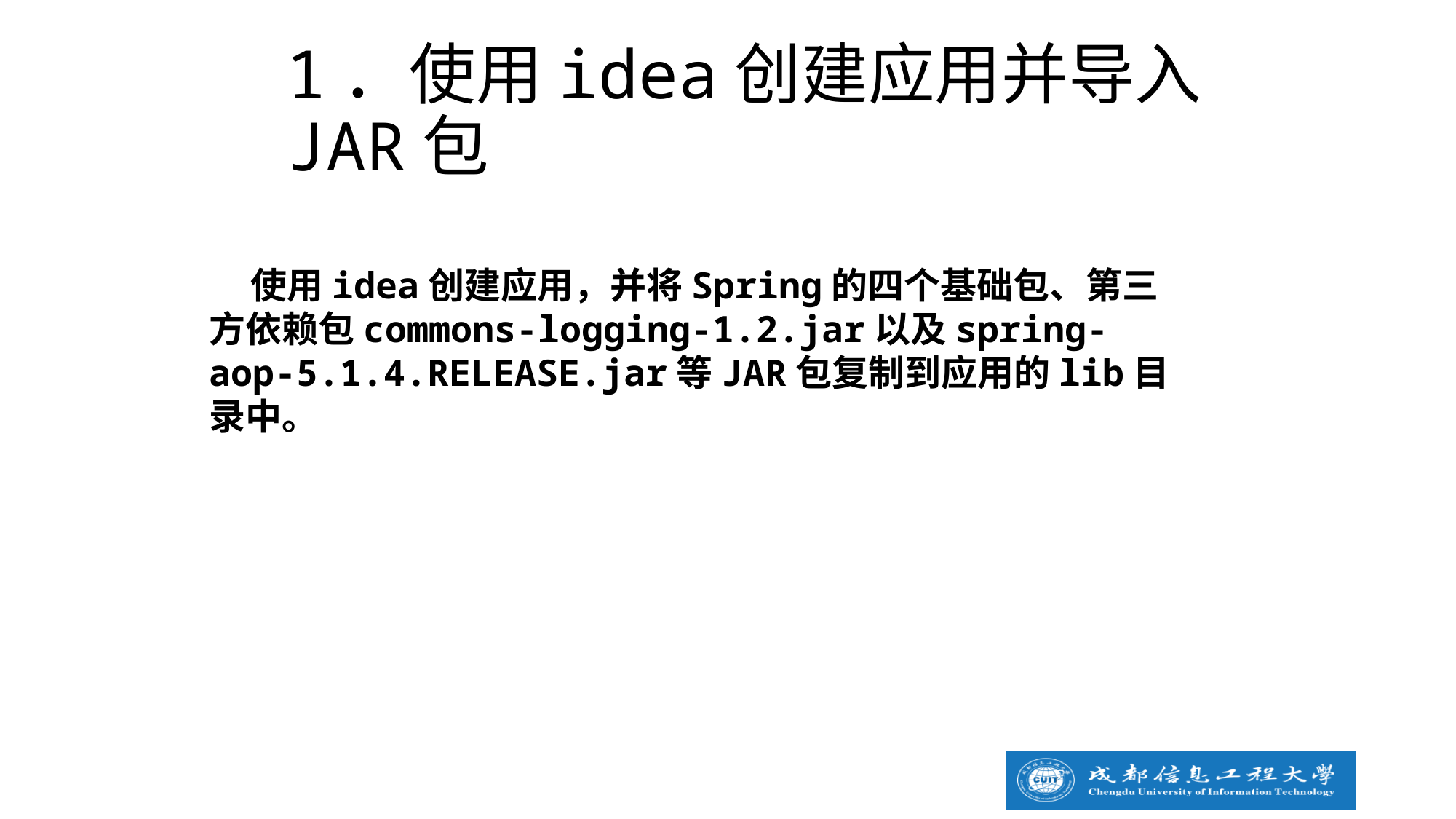

1．使用idea创建应用并导入JAR包
    使用idea创建应用，并将Spring的四个基础包、第三方依赖包commons-logging-1.2.jar以及spring-aop-5.1.4.RELEASE.jar等JAR包复制到应用的lib目录中。